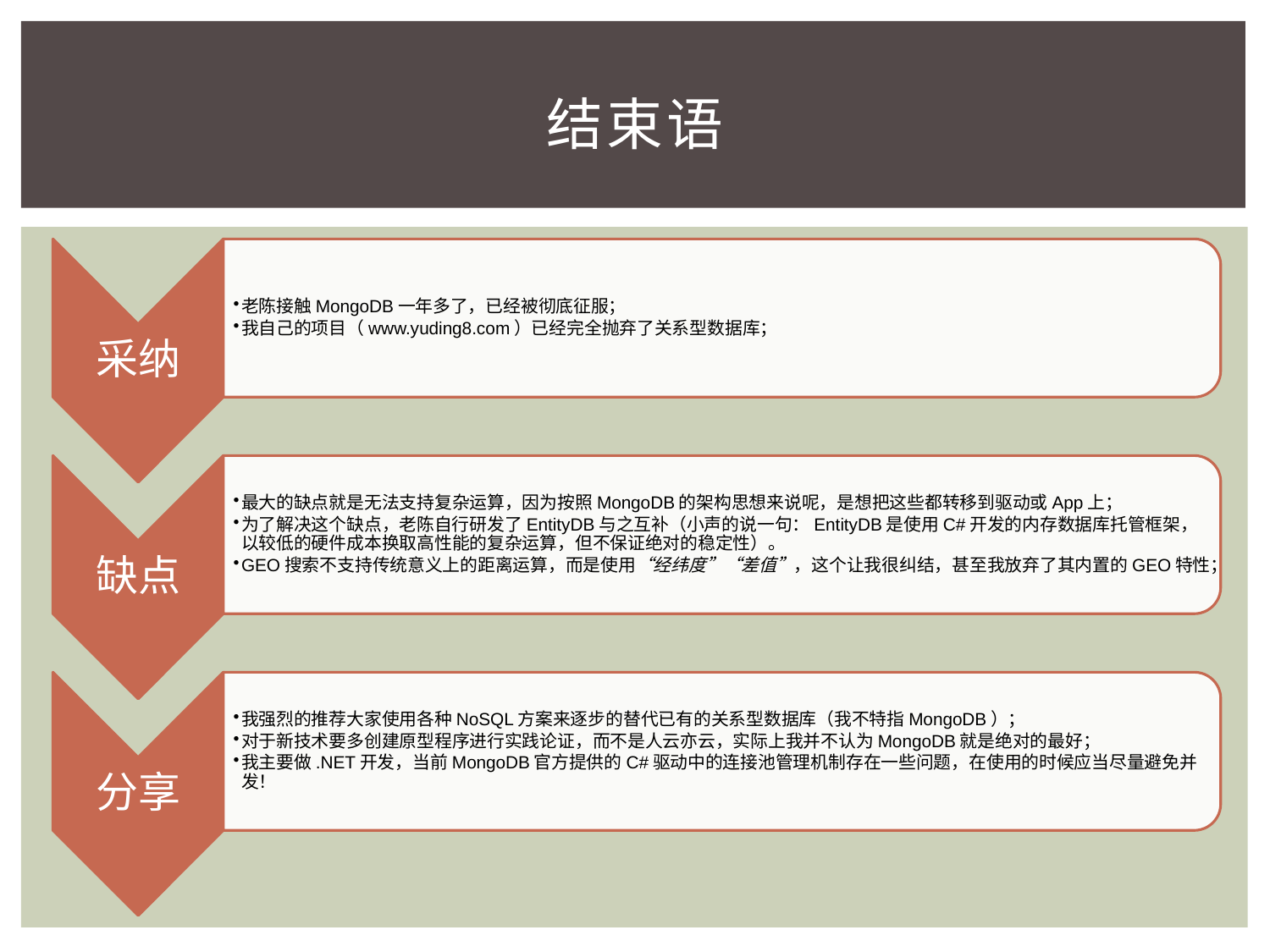

# 结束语
采纳
老陈接触MongoDB一年多了，已经被彻底征服；
我自己的项目（www.yuding8.com）已经完全抛弃了关系型数据库；
缺点
最大的缺点就是无法支持复杂运算，因为按照MongoDB的架构思想来说呢，是想把这些都转移到驱动或App上；
为了解决这个缺点，老陈自行研发了EntityDB与之互补（小声的说一句：EntityDB是使用C#开发的内存数据库托管框架，以较低的硬件成本换取高性能的复杂运算，但不保证绝对的稳定性）。
GEO搜索不支持传统意义上的距离运算，而是使用“经纬度”“差值”，这个让我很纠结，甚至我放弃了其内置的GEO特性；
分享
我强烈的推荐大家使用各种NoSQL方案来逐步的替代已有的关系型数据库（我不特指MongoDB）；
对于新技术要多创建原型程序进行实践论证，而不是人云亦云，实际上我并不认为MongoDB就是绝对的最好；
我主要做.NET开发，当前MongoDB官方提供的C#驱动中的连接池管理机制存在一些问题，在使用的时候应当尽量避免并发！